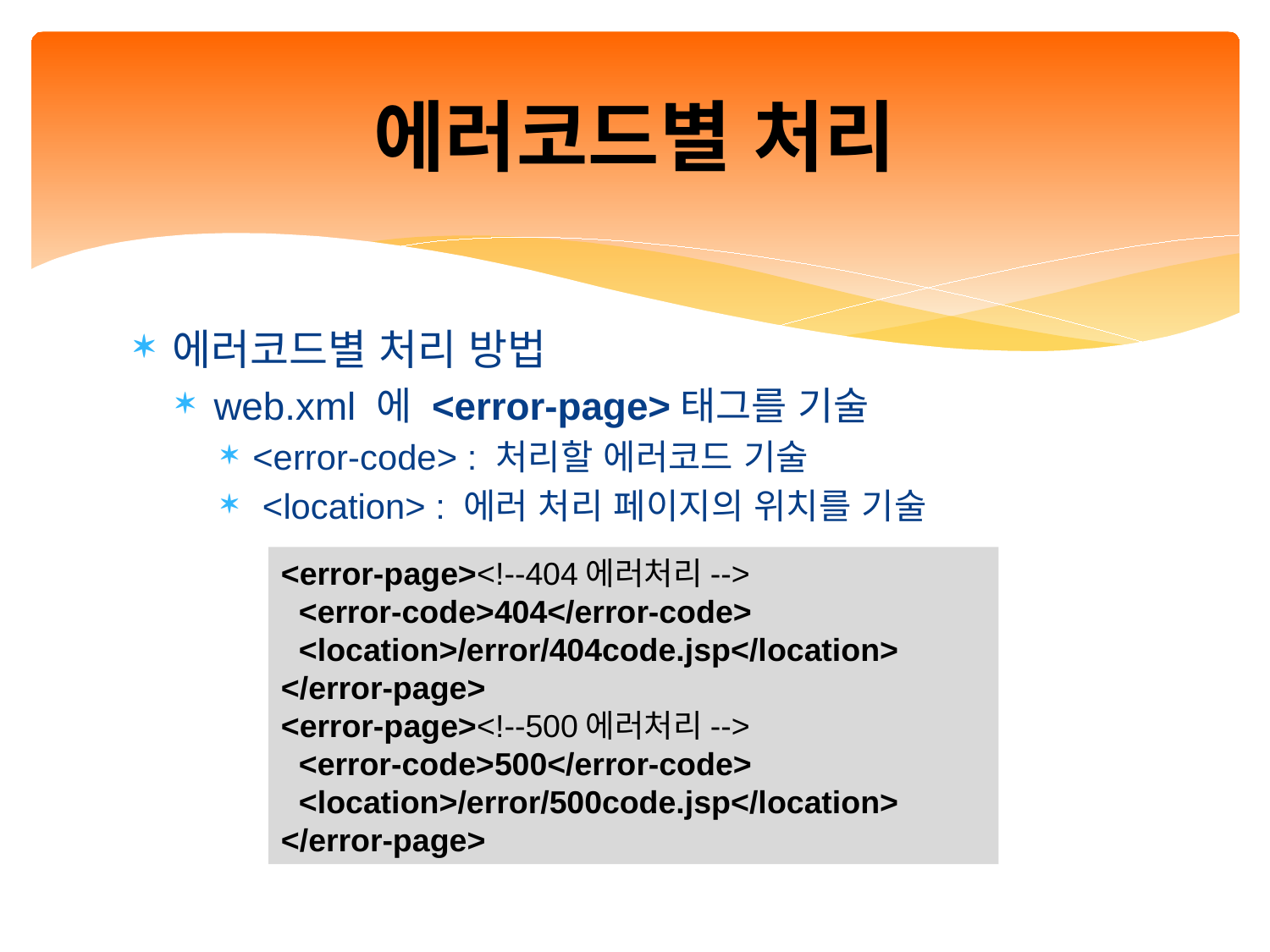

# 에러코드별 처리
에러코드별 처리 방법
web.xml 에 <error-page>태그를 기술
<error-code> : 처리할 에러코드 기술
 <location> : 에러 처리 페이지의 위치를 기술

<error-page><!--404에러처리-->
  <error-code>404</error-code>
  <location>/error/404code.jsp</location>
</error-page>
<error-page><!--500에러처리-->
  <error-code>500</error-code>
  <location>/error/500code.jsp</location>
</error-page>